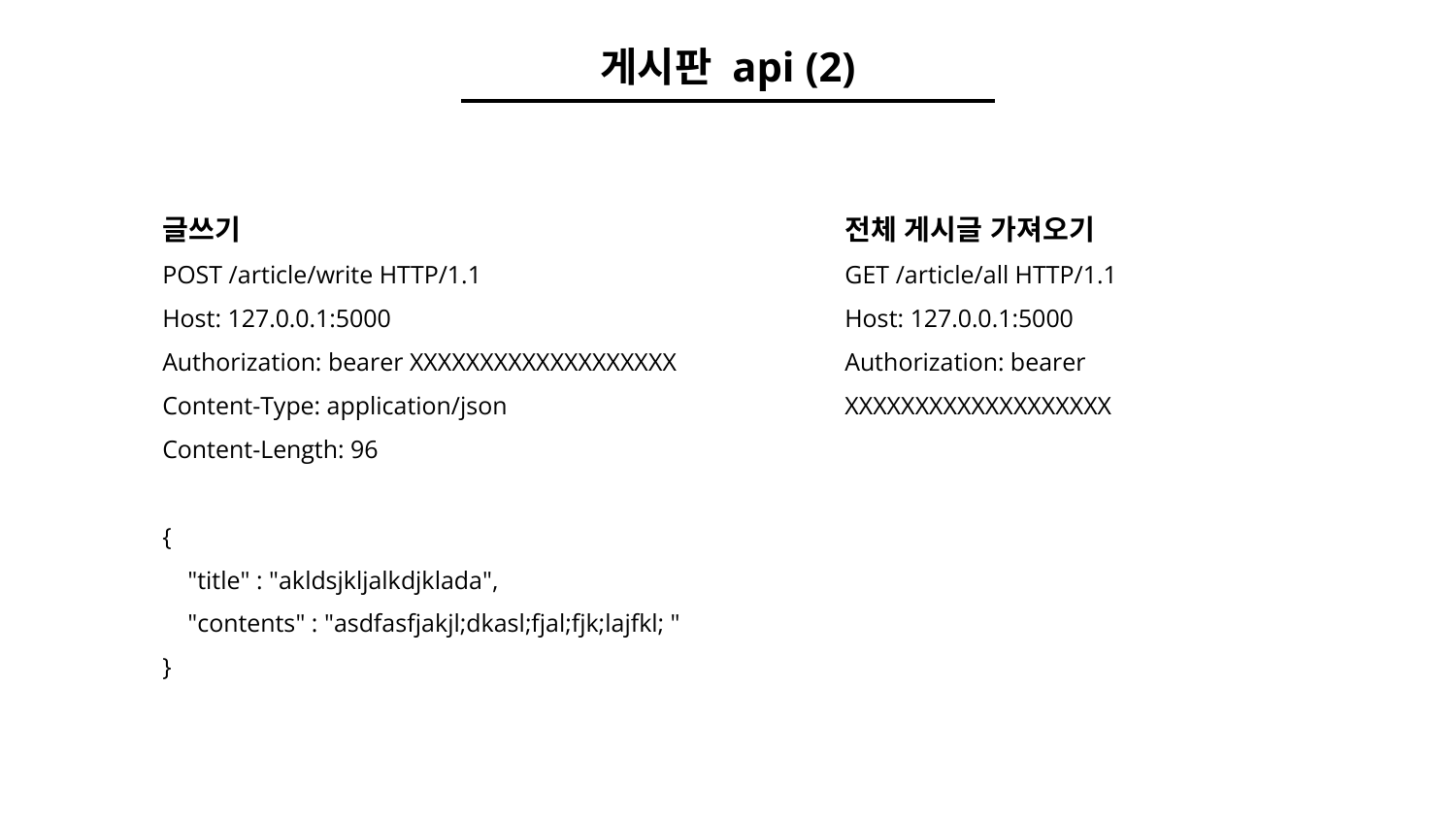

게시판 api (2)
글쓰기
POST /article/write HTTP/1.1
Host: 127.0.0.1:5000
Authorization: bearer XXXXXXXXXXXXXXXXXXX
Content-Type: application/json
Content-Length: 96

{
    "title" : "akldsjkljalkdjklada",
    "contents" : "asdfasfjakjl;dkasl;fjal;fjk;lajfkl; "
}

전체 게시글 가져오기
GET /article/all HTTP/1.1
Host: 127.0.0.1:5000
Authorization: bearer XXXXXXXXXXXXXXXXXXX